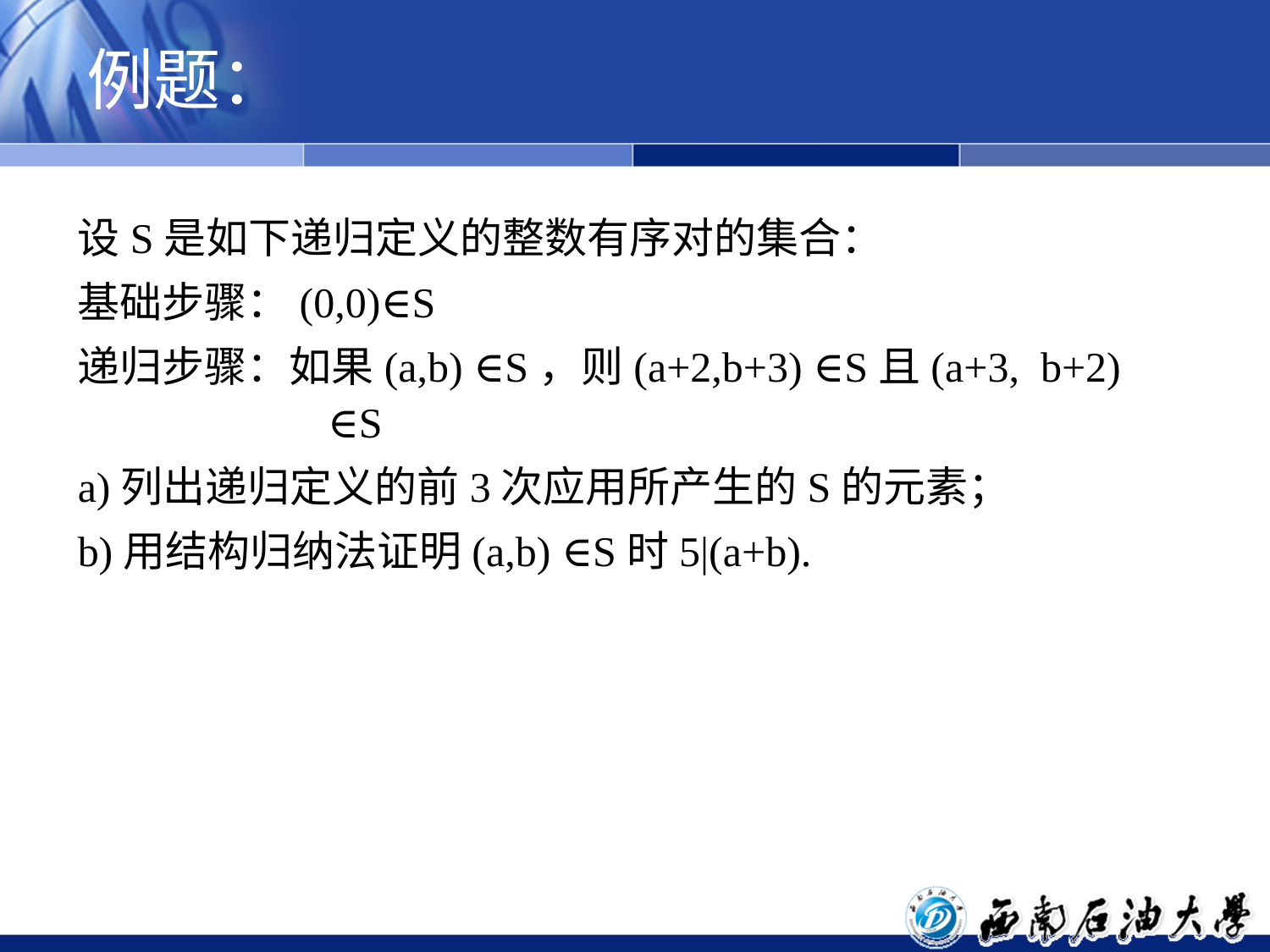

# 例题：
设S是如下递归定义的整数有序对的集合：
基础步骤：(0,0)∈S
递归步骤：如果(a,b) ∈S，则(a+2,b+3) ∈S且(a+3,  b+2) ∈S
a)列出递归定义的前3次应用所产生的S的元素；
b)用结构归纳法证明(a,b) ∈S时5|(a+b).